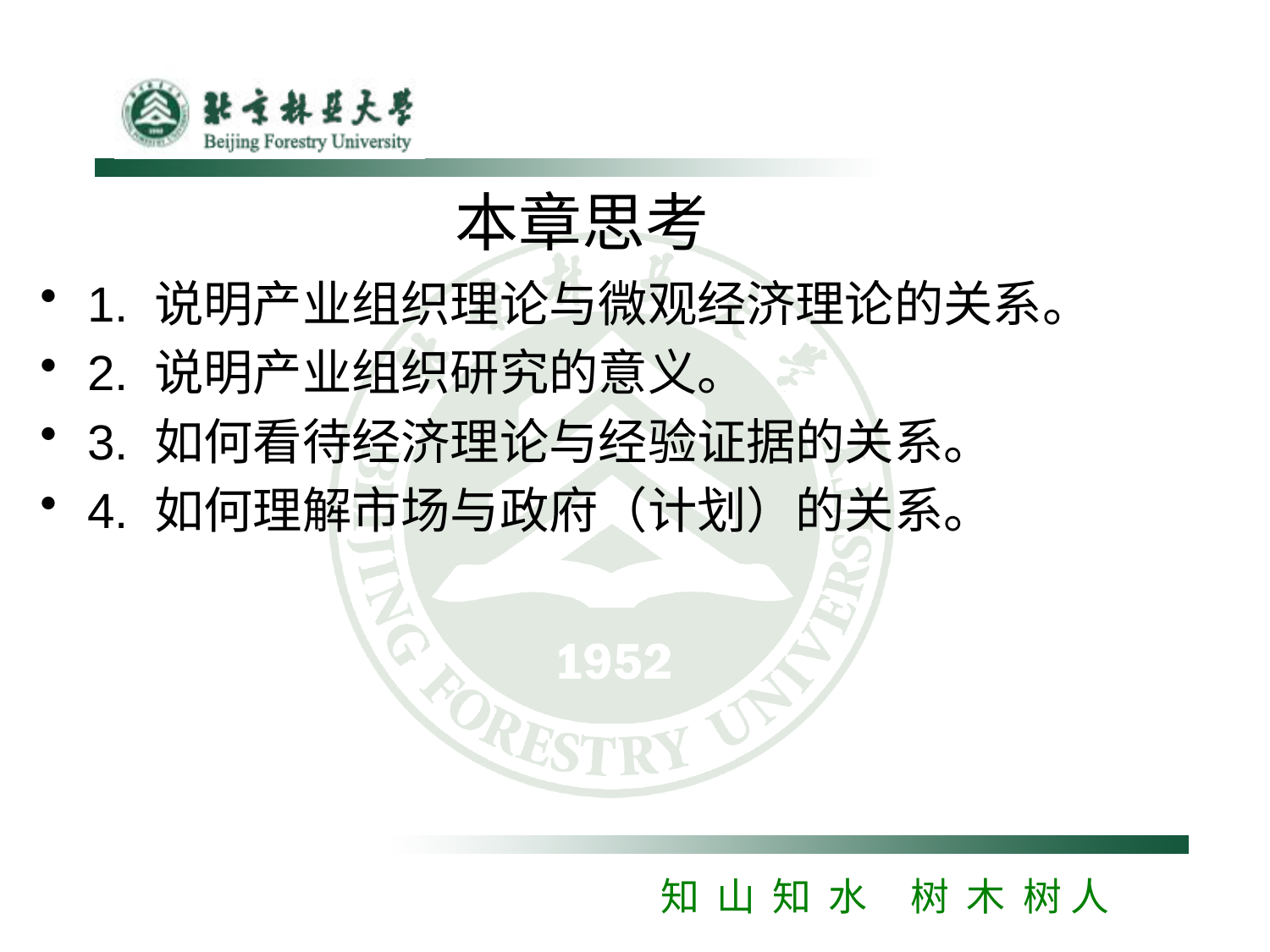

# 本章思考
1. 说明产业组织理论与微观经济理论的关系。
2. 说明产业组织研究的意义。
3. 如何看待经济理论与经验证据的关系。
4. 如何理解市场与政府（计划）的关系。